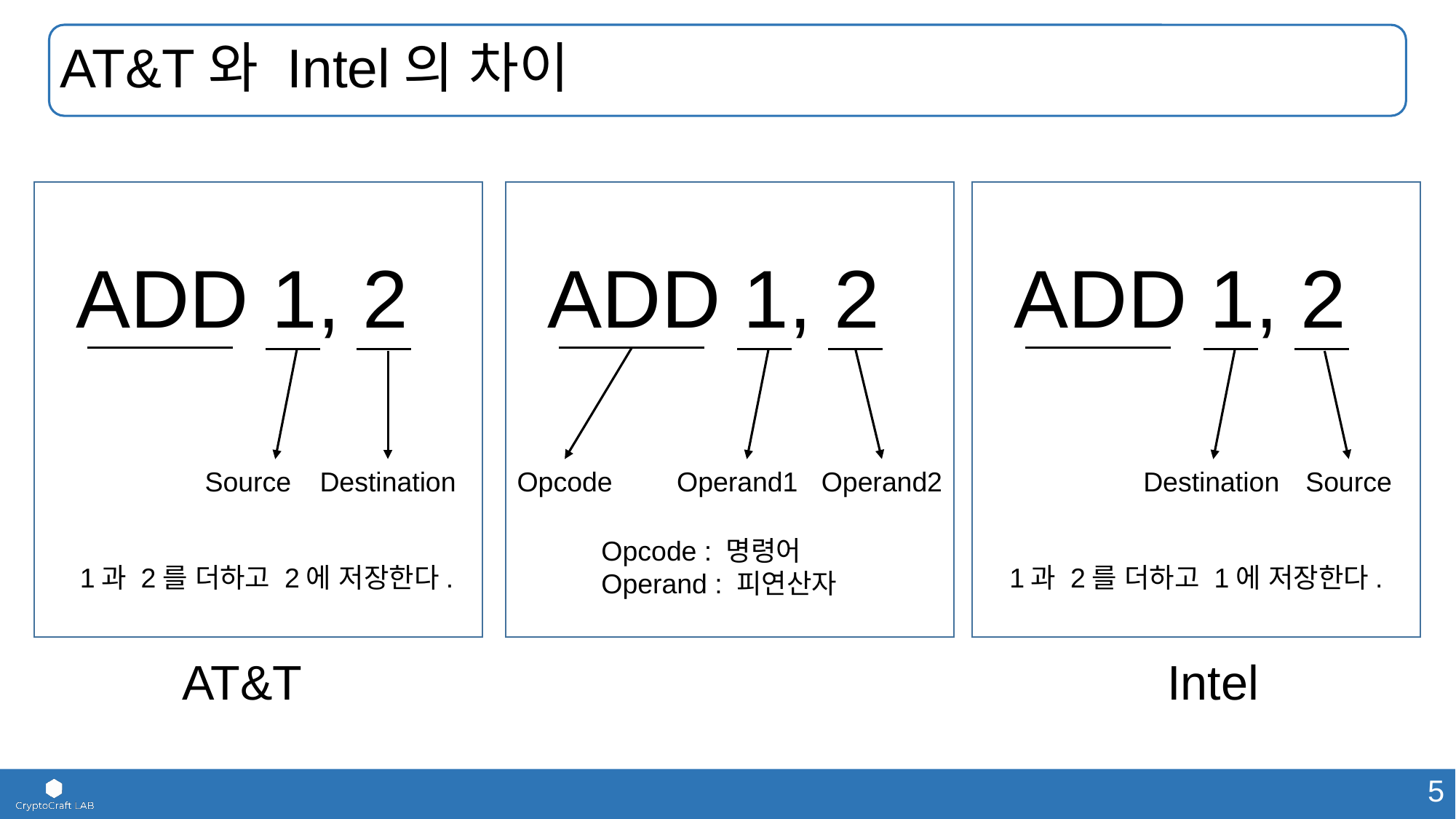

# AT&T와 Intel의 차이

ADD 1, 2
ADD 1, 2
ADD 1, 2
Destination
Opcode
Operand1
Operand2
Destination
Source
Source
Opcode : 명령어
Operand : 피연산자
1과 2를 더하고 2에 저장한다.
1과 2를 더하고 1에 저장한다.
AT&T
Intel